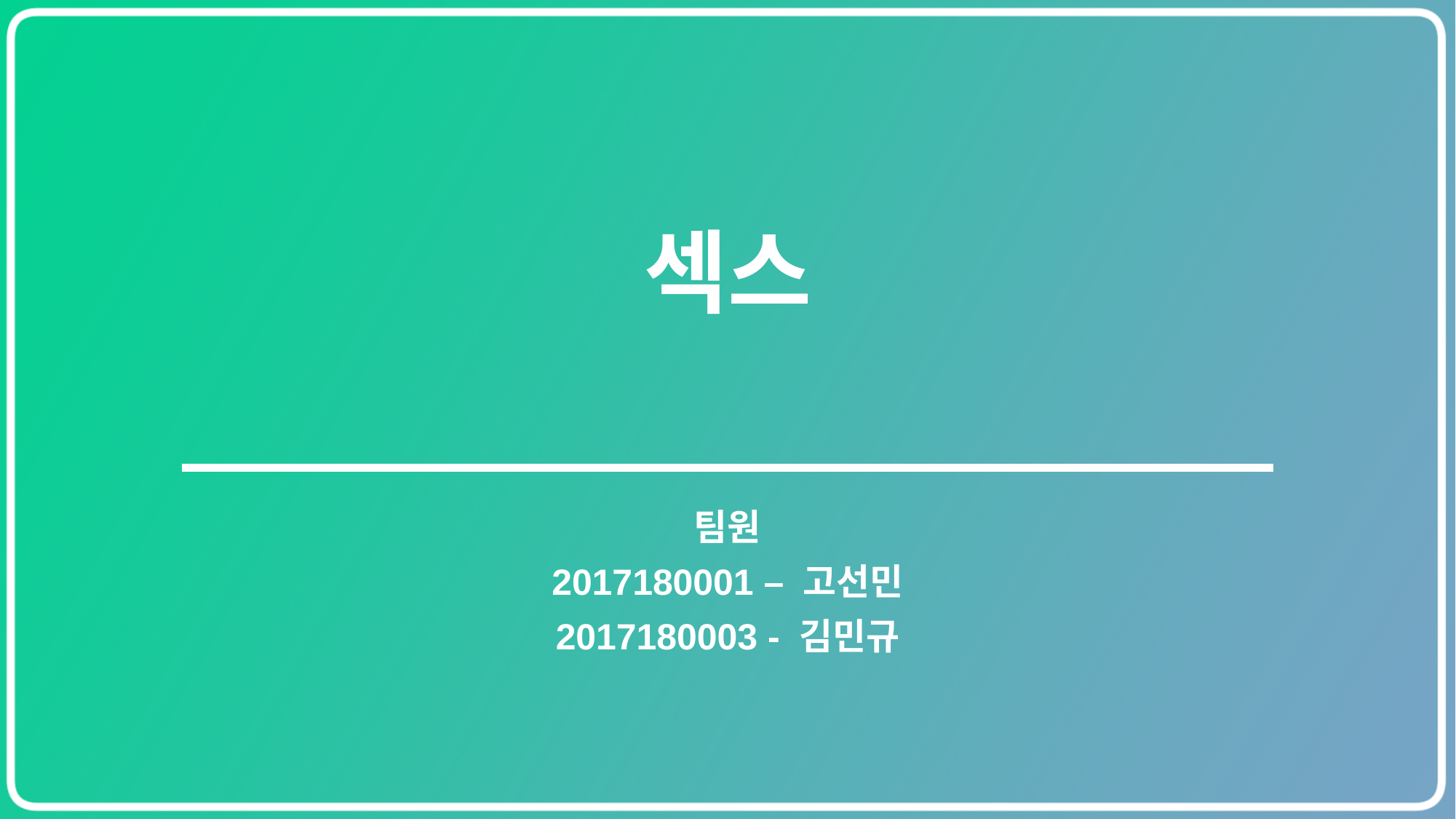

# 섹스
팀원
2017180001 – 고선민
2017180003 - 김민규